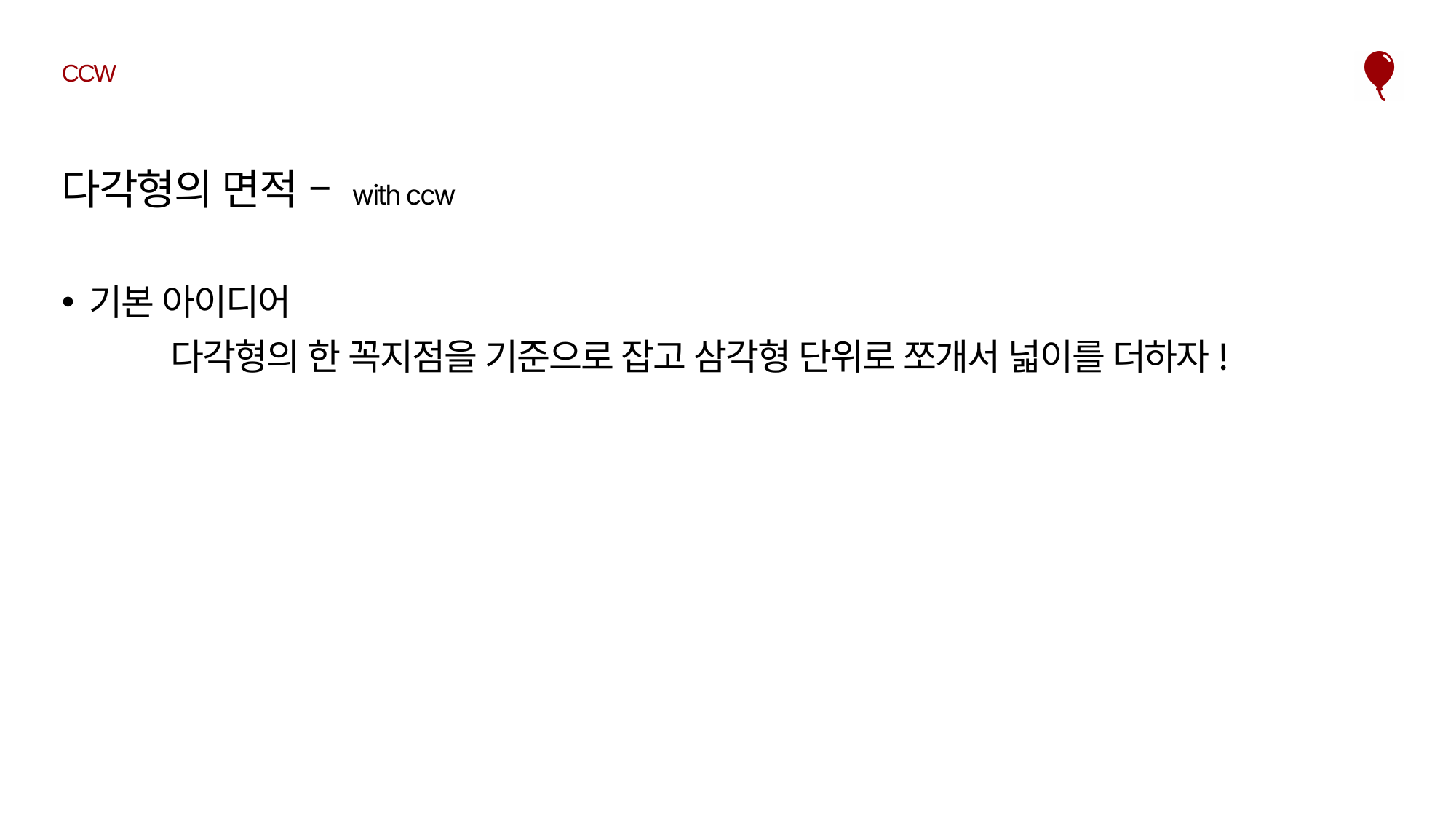

# CCW
다각형의 면적 – with ccw

기본 아이디어
	다각형의 한 꼭지점을 기준으로 잡고 삼각형 단위로 쪼개서 넓이를 더하자!